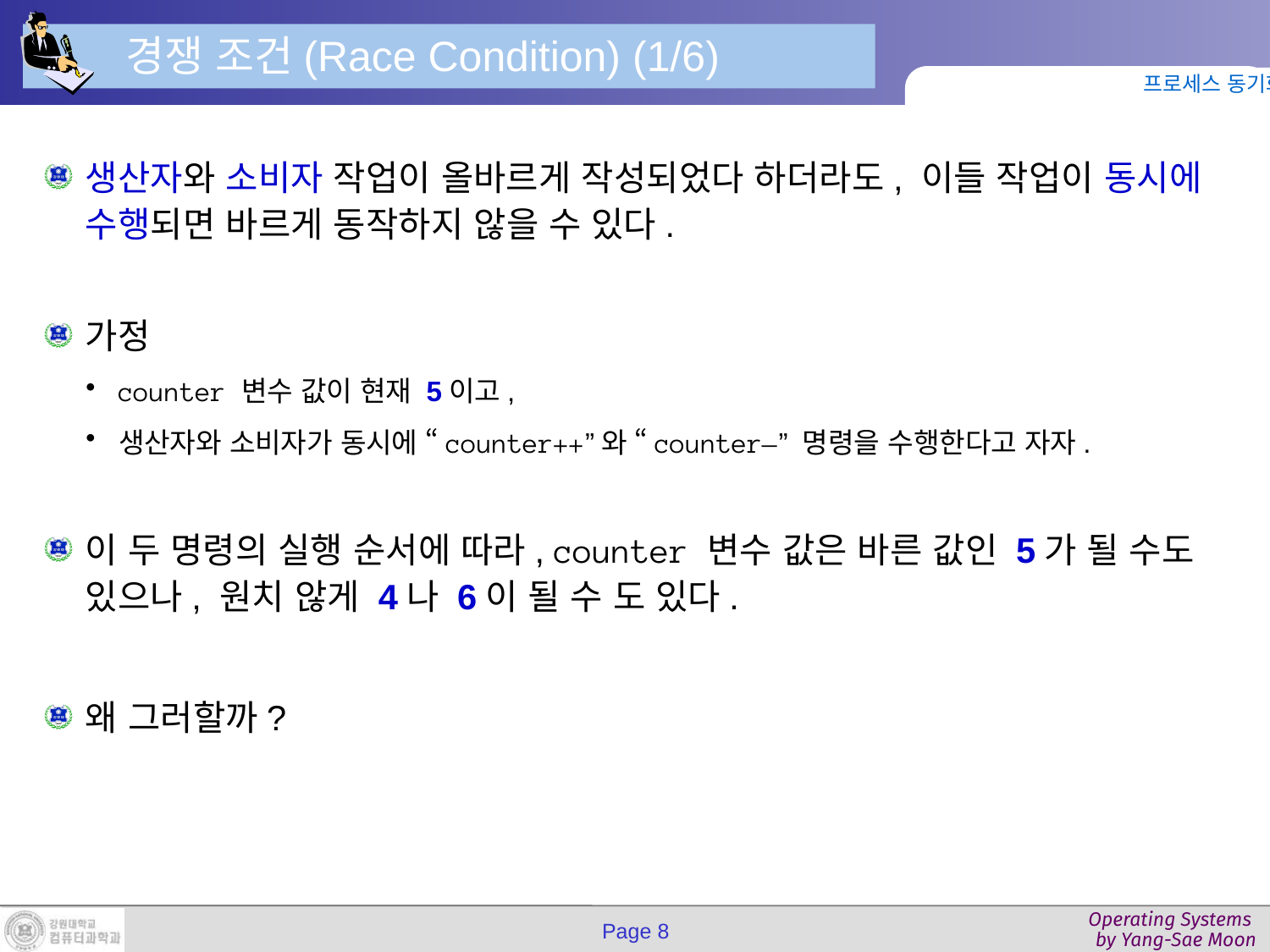

경쟁 조건(Race Condition) (1/6)
프로세스 동기화
생산자와 소비자 작업이 올바르게 작성되었다 하더라도, 이들 작업이 동시에 수행되면 바르게 동작하지 않을 수 있다.

가정
counter 변수 값이 현재 5이고,
생산자와 소비자가 동시에 “counter++”와 “counter—” 명령을 수행한다고 자자.

이 두 명령의 실행 순서에 따라, counter 변수 값은 바른 값인 5가 될 수도 있으나, 원치 않게 4나 6이 될 수 도 있다.

왜 그러할까?
Page 8